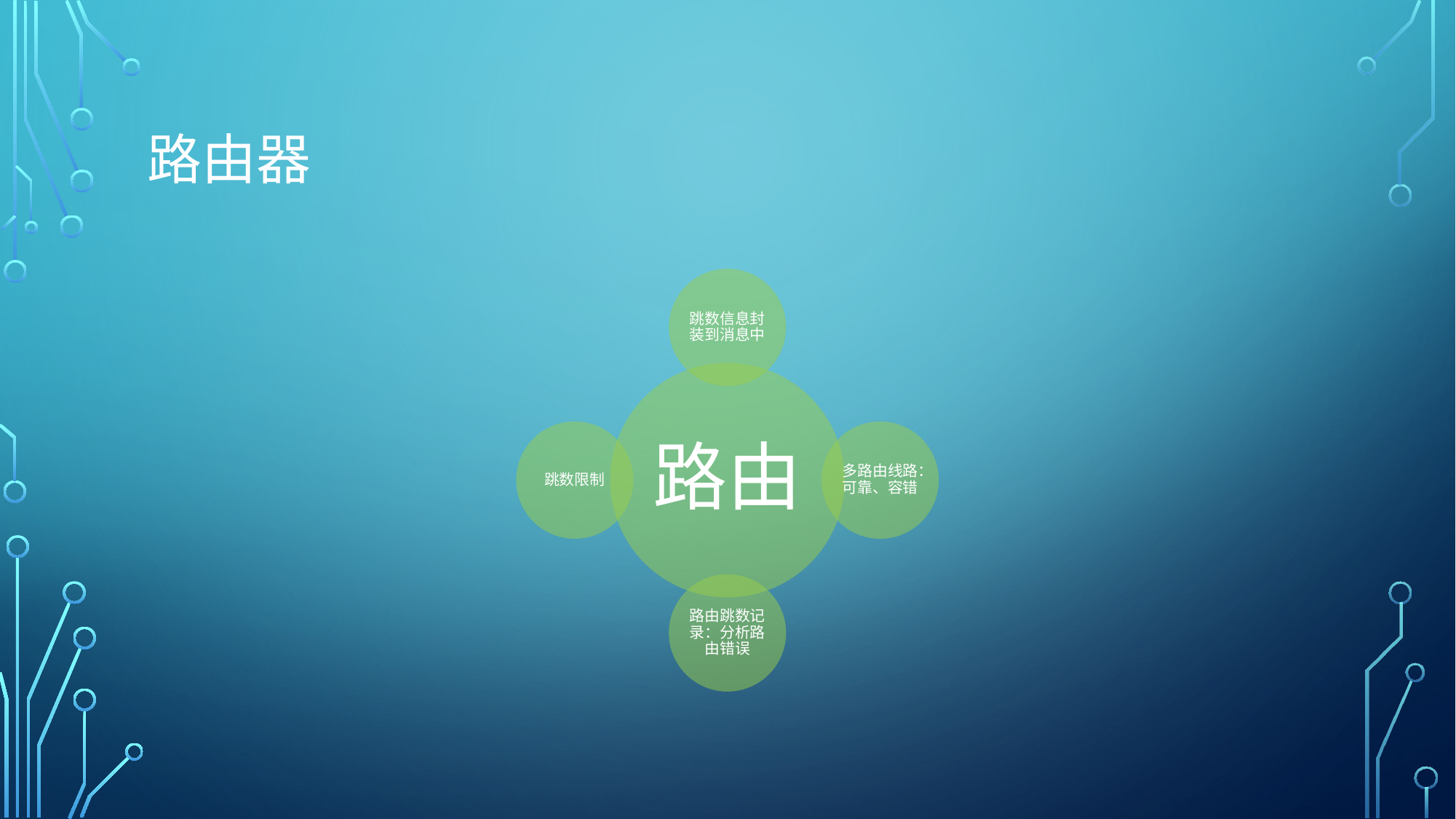

# 路由器
路由
跳数信息封装到消息中
多路由线路：可靠、容错
路由跳数记录：分析路由错误
跳数限制